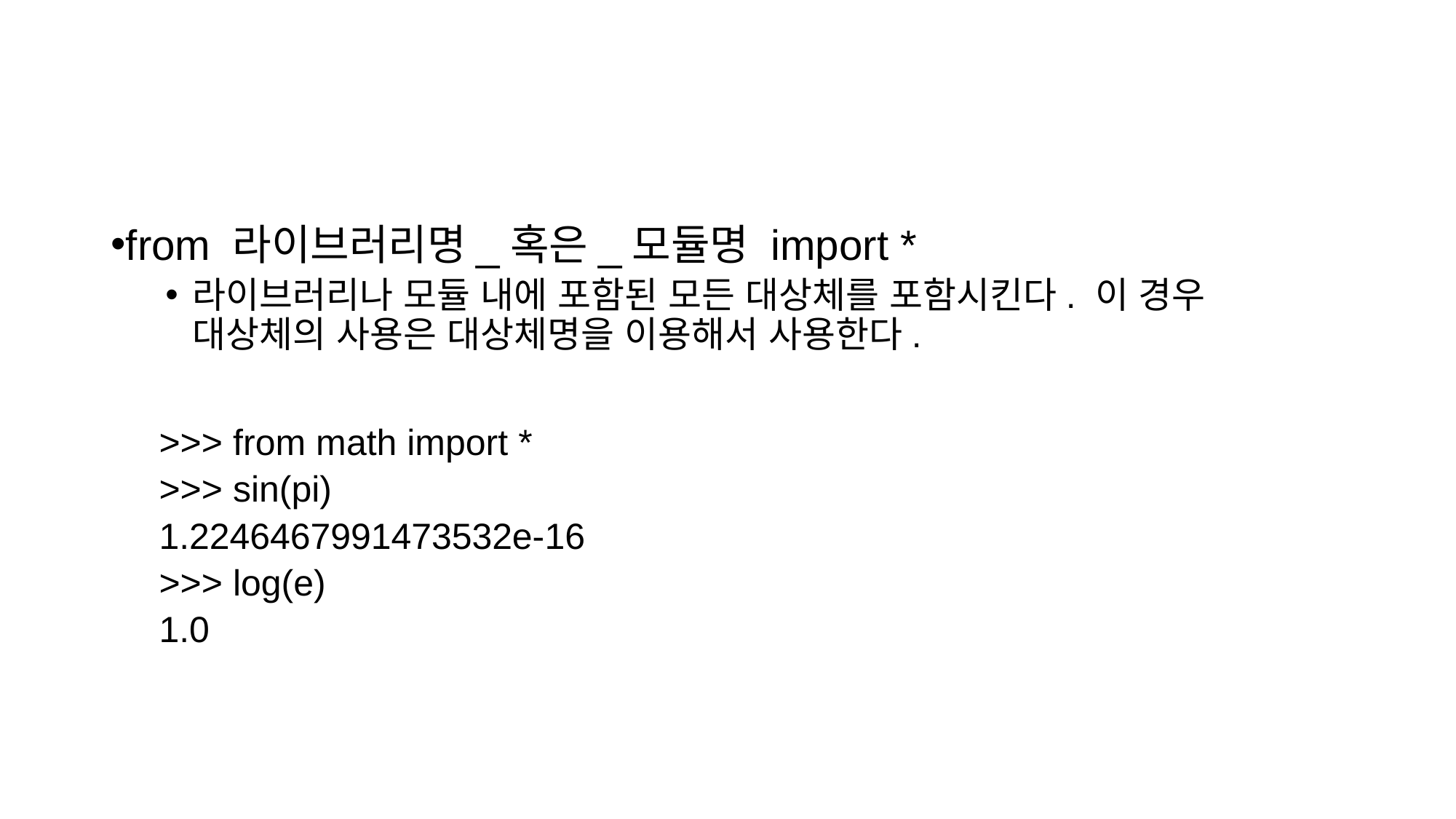

#
from 라이브러리명_혹은_모듈명 import *
라이브러리나 모듈 내에 포함된 모든 대상체를 포함시킨다. 이 경우 대상체의 사용은 대상체명을 이용해서 사용한다.

>>> from math import *
>>> sin(pi)
1.2246467991473532e-16
>>> log(e)
1.0